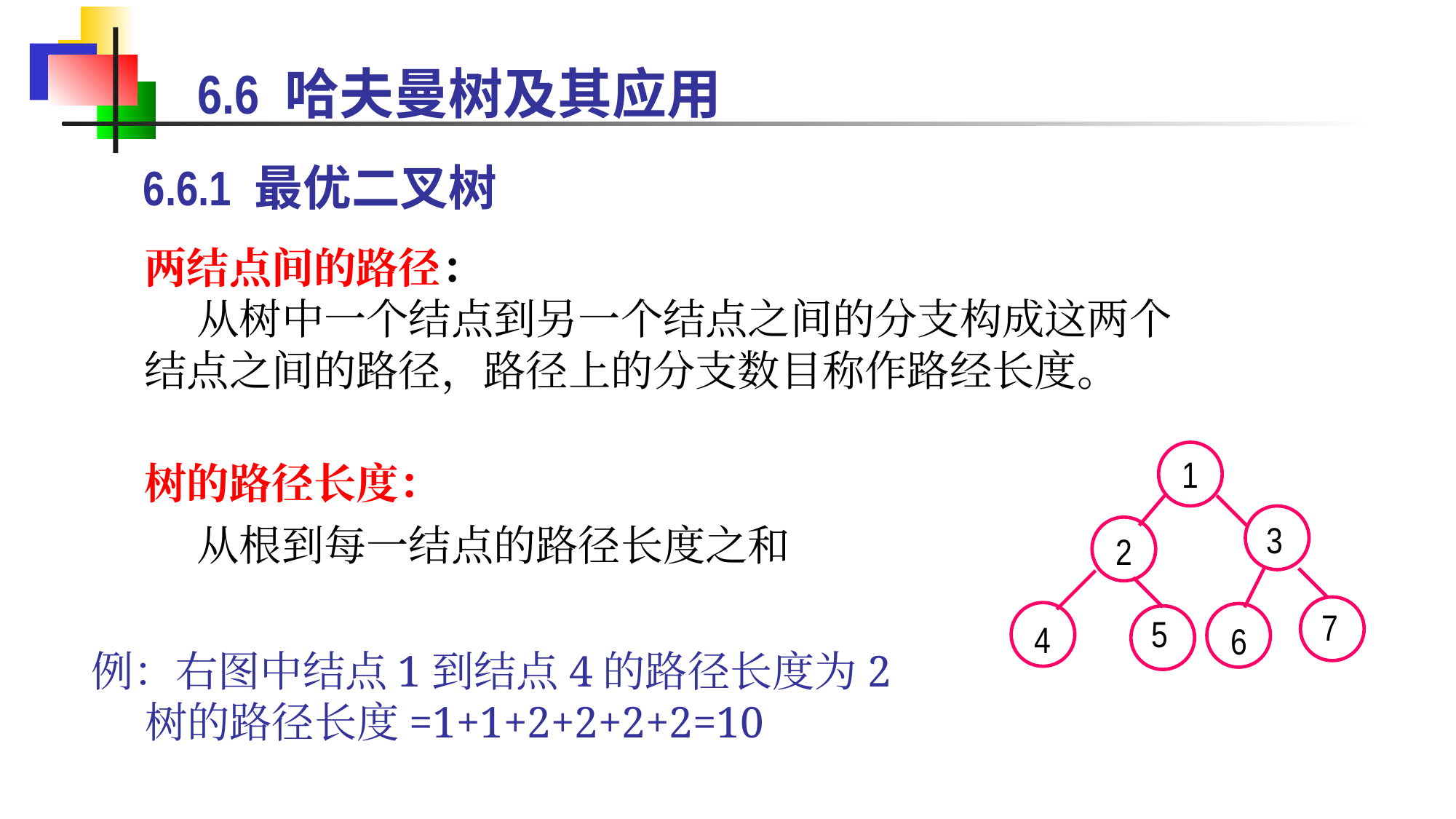

6.6 哈夫曼树及其应用
6.6.1 最优二叉树
两结点间的路径：
    从树中一个结点到另一个结点之间的分支构成这两个结点之间的路径，路径上的分支数目称作路经长度。

树的路径长度：
    从根到每一结点的路径长度之和

1

3

2

7

5
4
6
例：右图中结点1到结点4的路径长度为2
    树的路径长度=1+1+2+2+2+2=10